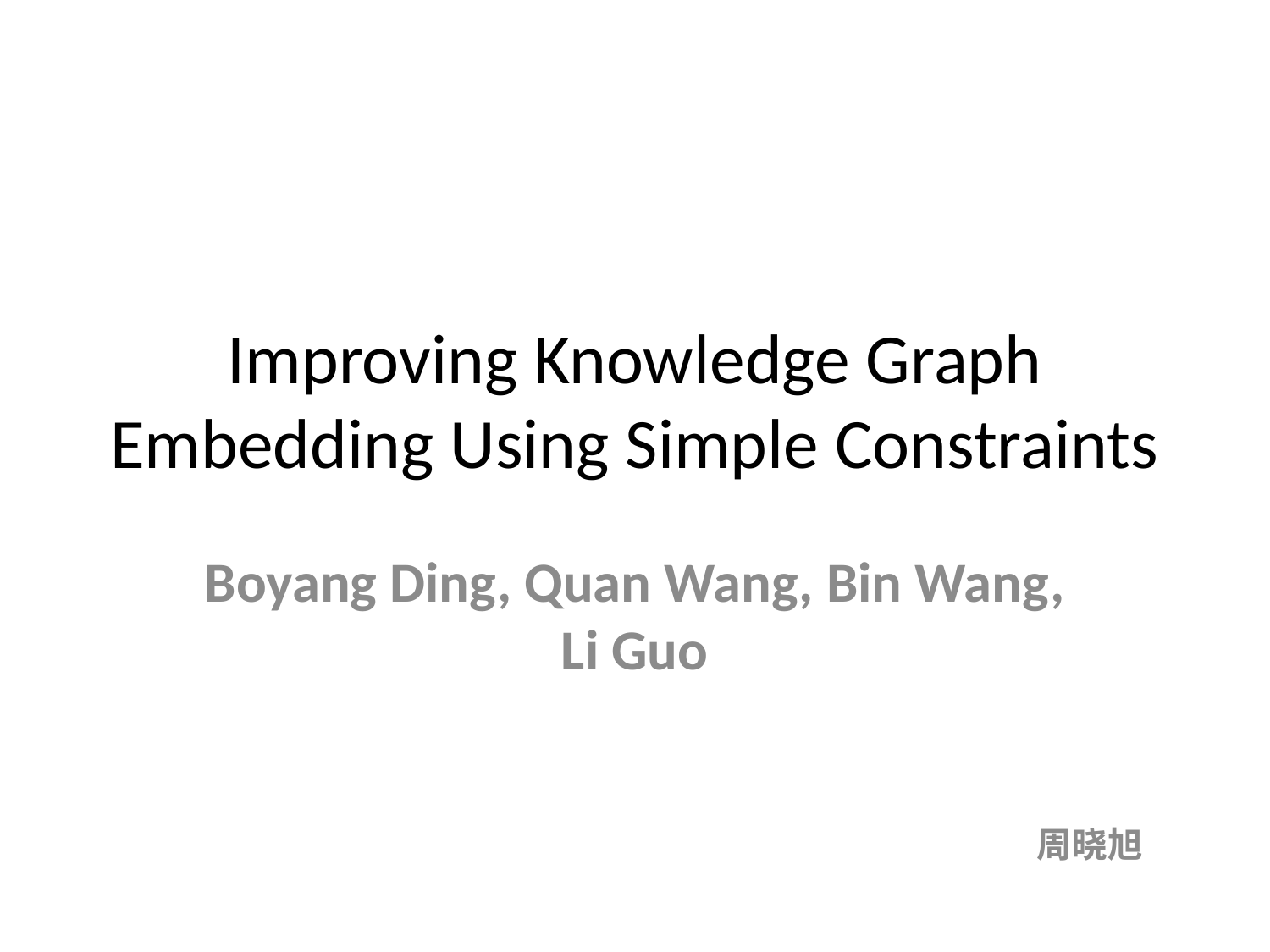

# Improving Knowledge Graph Embedding Using Simple Constraints
Boyang Ding, Quan Wang, Bin Wang, Li Guo

周晓旭